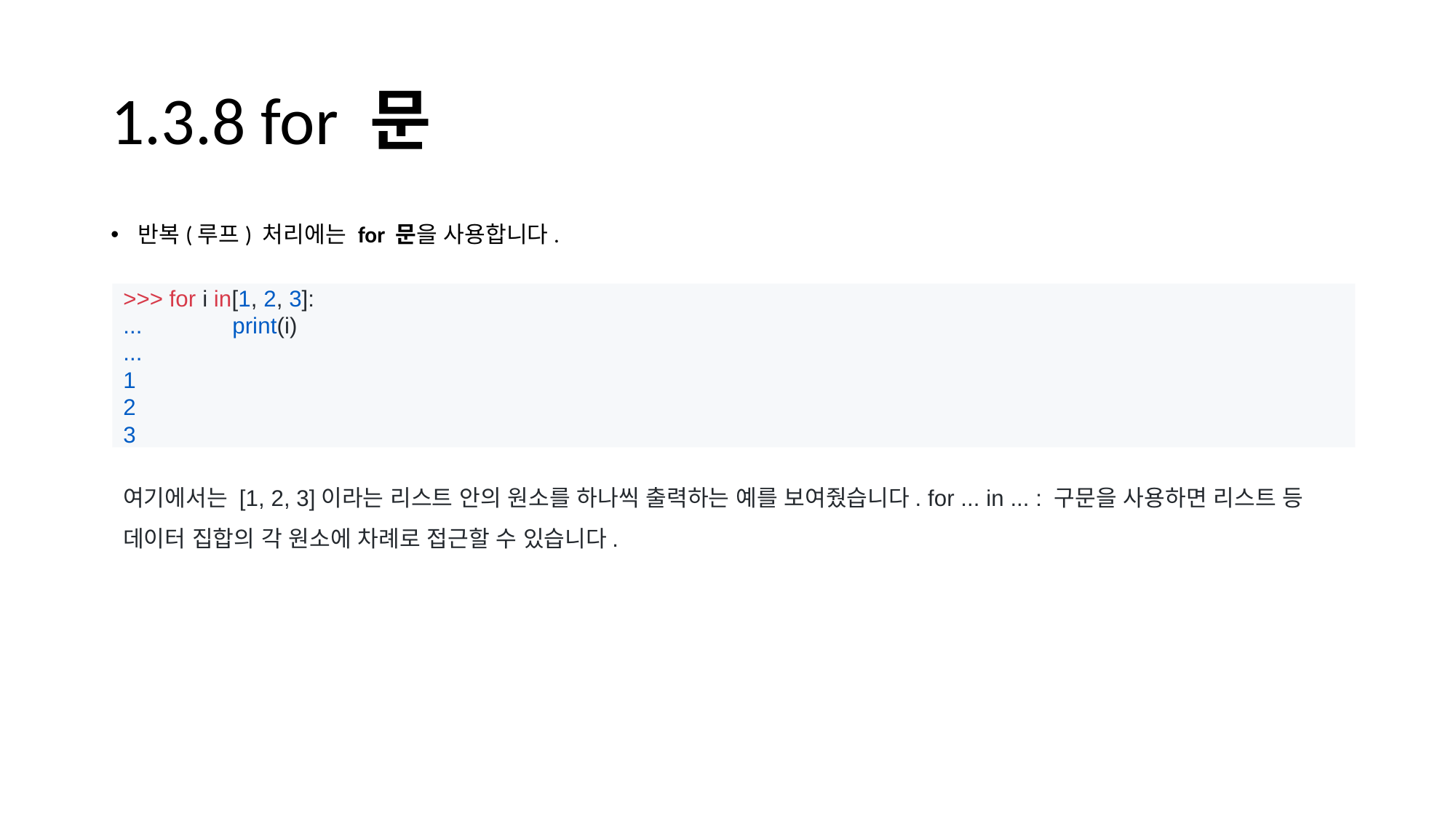

# 1.3.8 for 문
반복(루프) 처리에는 for 문을 사용합니다.
>>> for i in[1, 2, 3]:
... 	print(i)
...
1
2
3
여기에서는 [1, 2, 3]이라는 리스트 안의 원소를 하나씩 출력하는 예를 보여줬습니다. for ... in ... : 구문을 사용하면 리스트 등 데이터 집합의 각 원소에 차례로 접근할 수 있습니다.